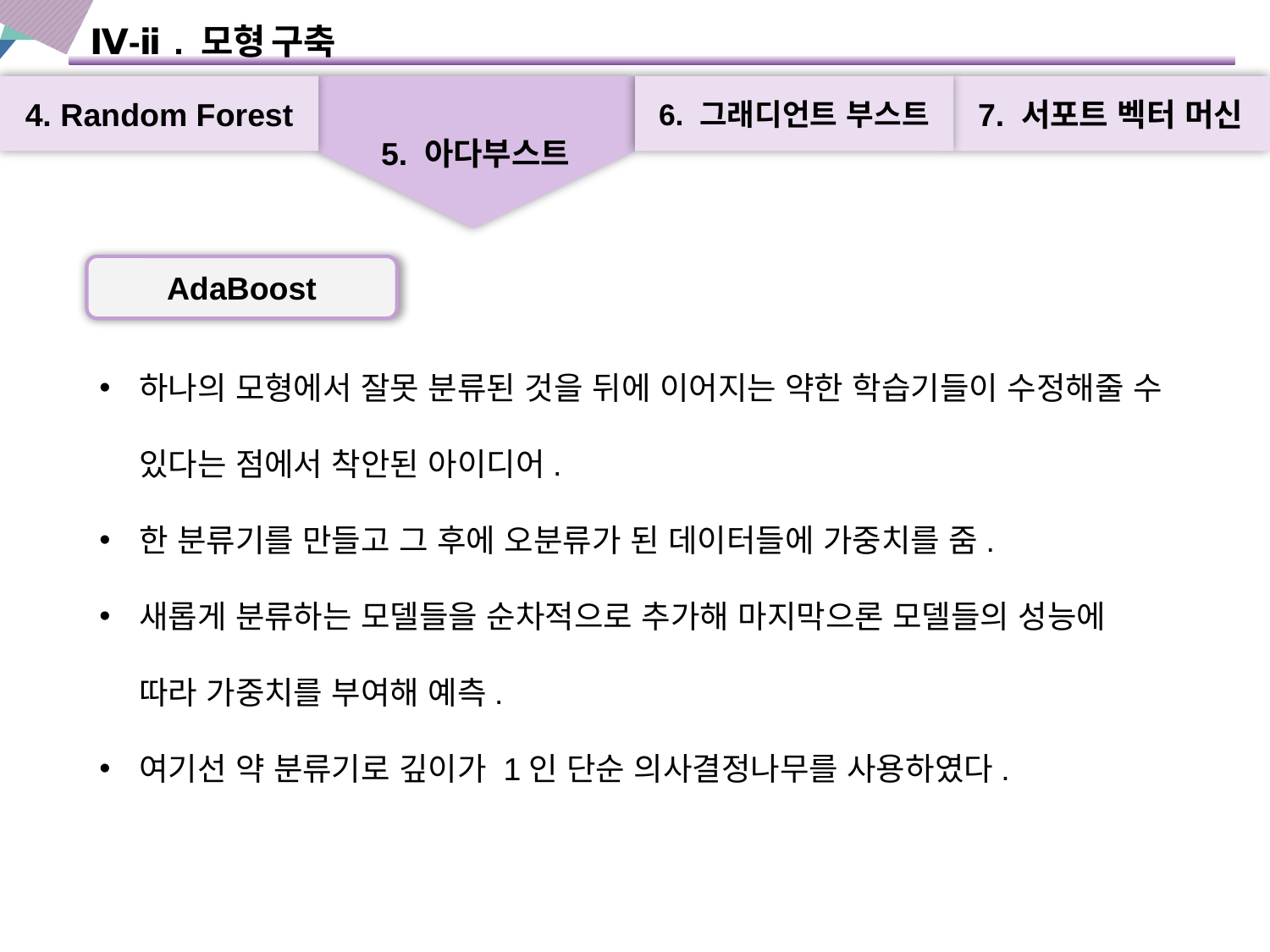

Ⅳ-ⅱ. 모형 구축
4. Random Forest
5. 아다부스트
6. 그래디언트 부스트
7. 서포트 벡터 머신
AdaBoost
하나의 모형에서 잘못 분류된 것을 뒤에 이어지는 약한 학습기들이 수정해줄 수 있다는 점에서 착안된 아이디어.
한 분류기를 만들고 그 후에 오분류가 된 데이터들에 가중치를 줌.
새롭게 분류하는 모델들을 순차적으로 추가해 마지막으론 모델들의 성능에 따라 가중치를 부여해 예측.
여기선 약 분류기로 깊이가 1인 단순 의사결정나무를 사용하였다.